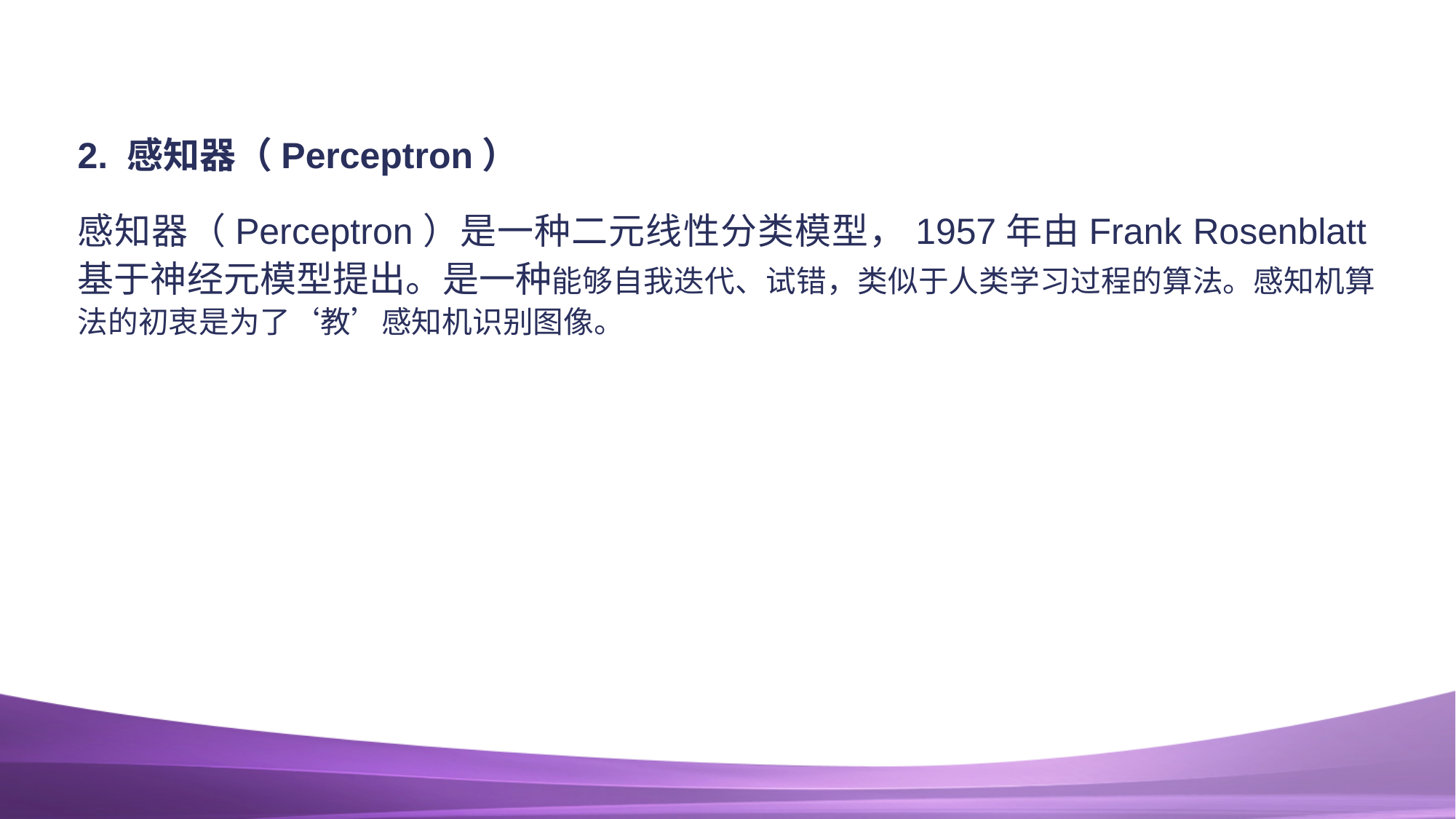

#
2. 感知器（Perceptron）
感知器（Perceptron）是一种二元线性分类模型，1957年由Frank Rosenblatt基于神经元模型提出。是一种能够自我迭代、试错，类似于人类学习过程的算法。感知机算法的初衷是为了‘教’感知机识别图像。